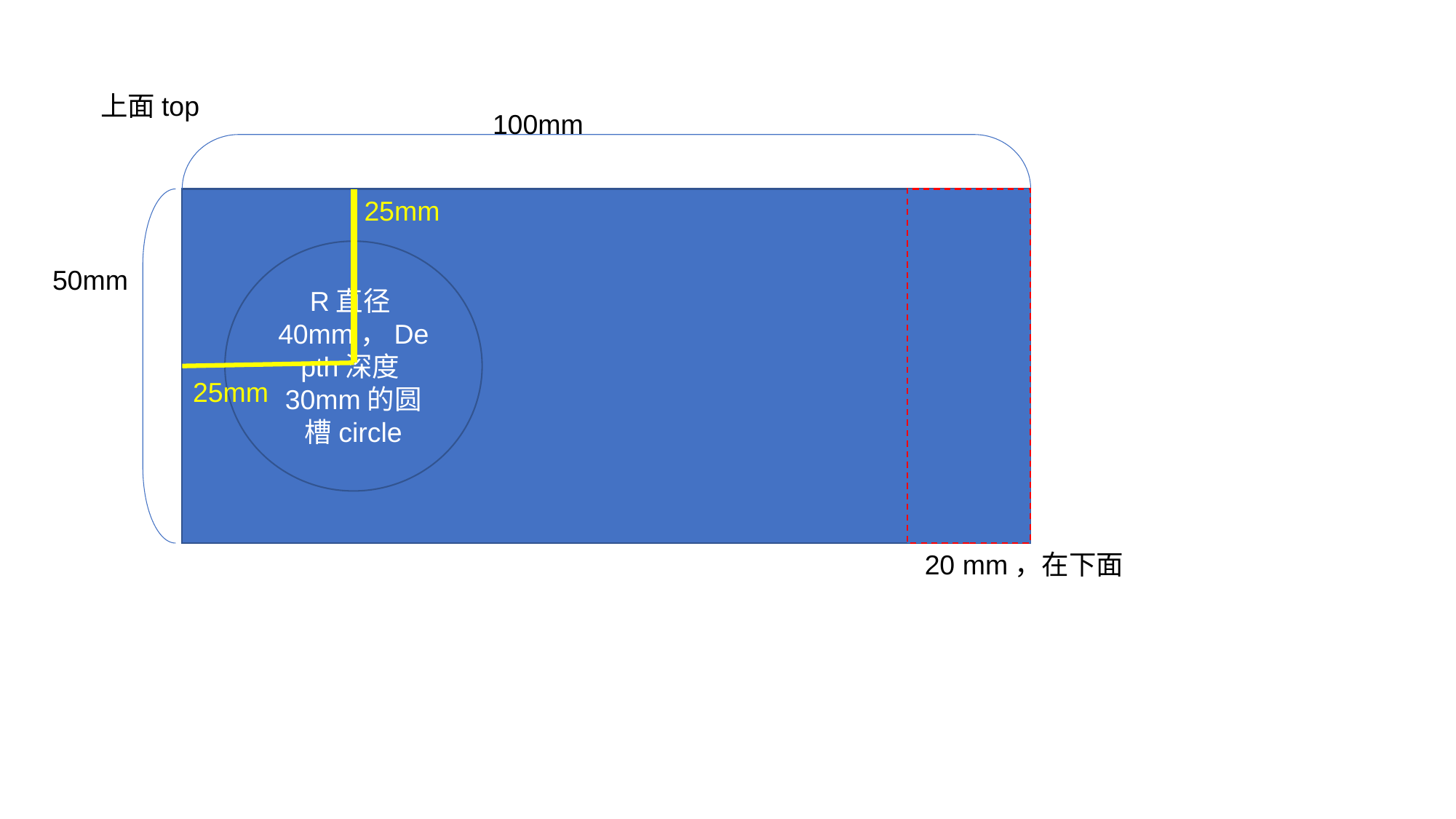

上面top
100mm
25mm

R直径40mm，Depth深度30mm的圆槽circle
50mm
25mm
20 mm，在下面